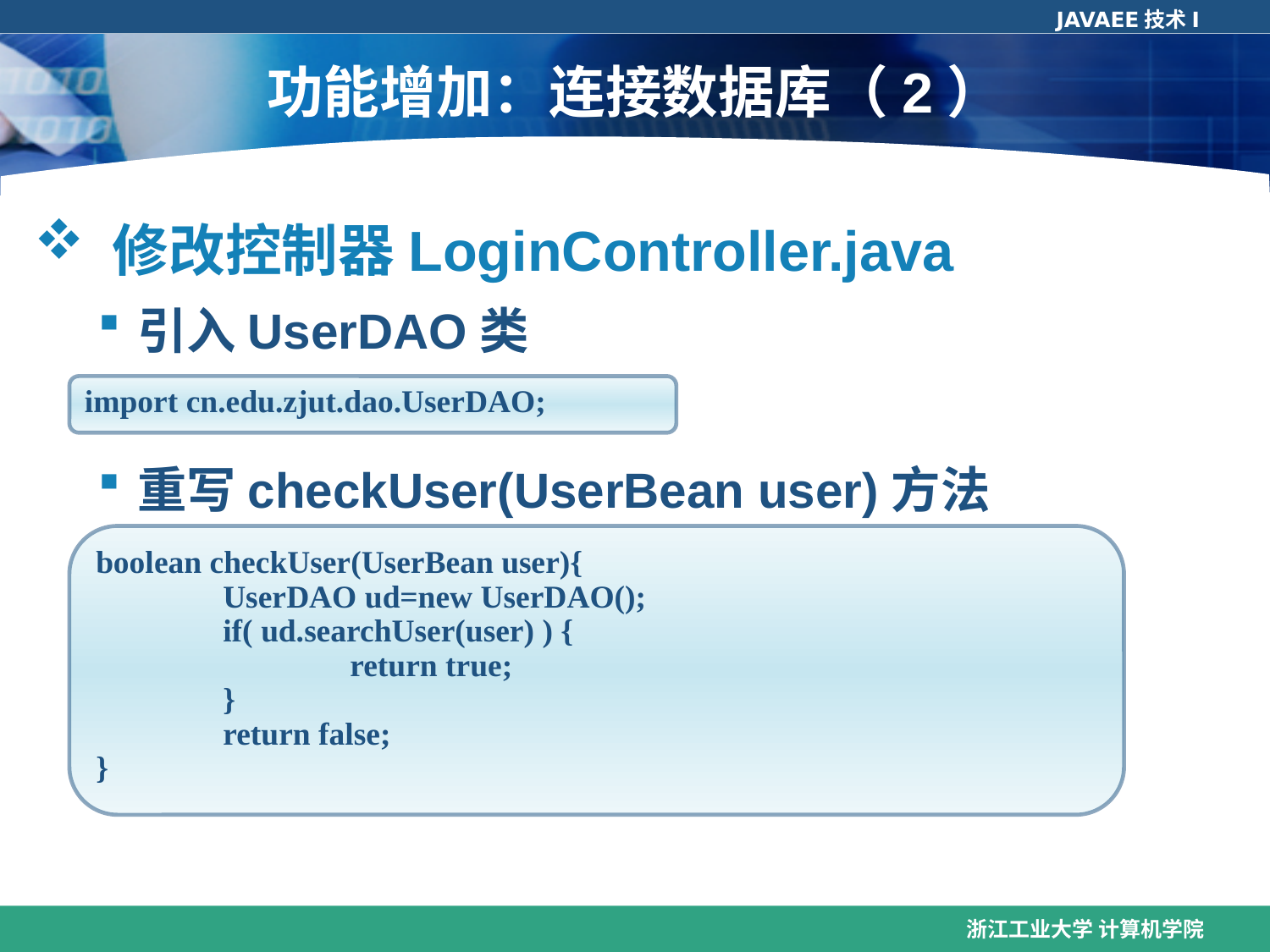

# 功能增加：连接数据库（2）
 修改控制器LoginController.java
引入UserDAO类

重写checkUser(UserBean user)方法
import cn.edu.zjut.dao.UserDAO;
boolean checkUser(UserBean user){
	UserDAO ud=new UserDAO();
	if( ud.searchUser(user) ) {
		return true;
	}
	return false;
}